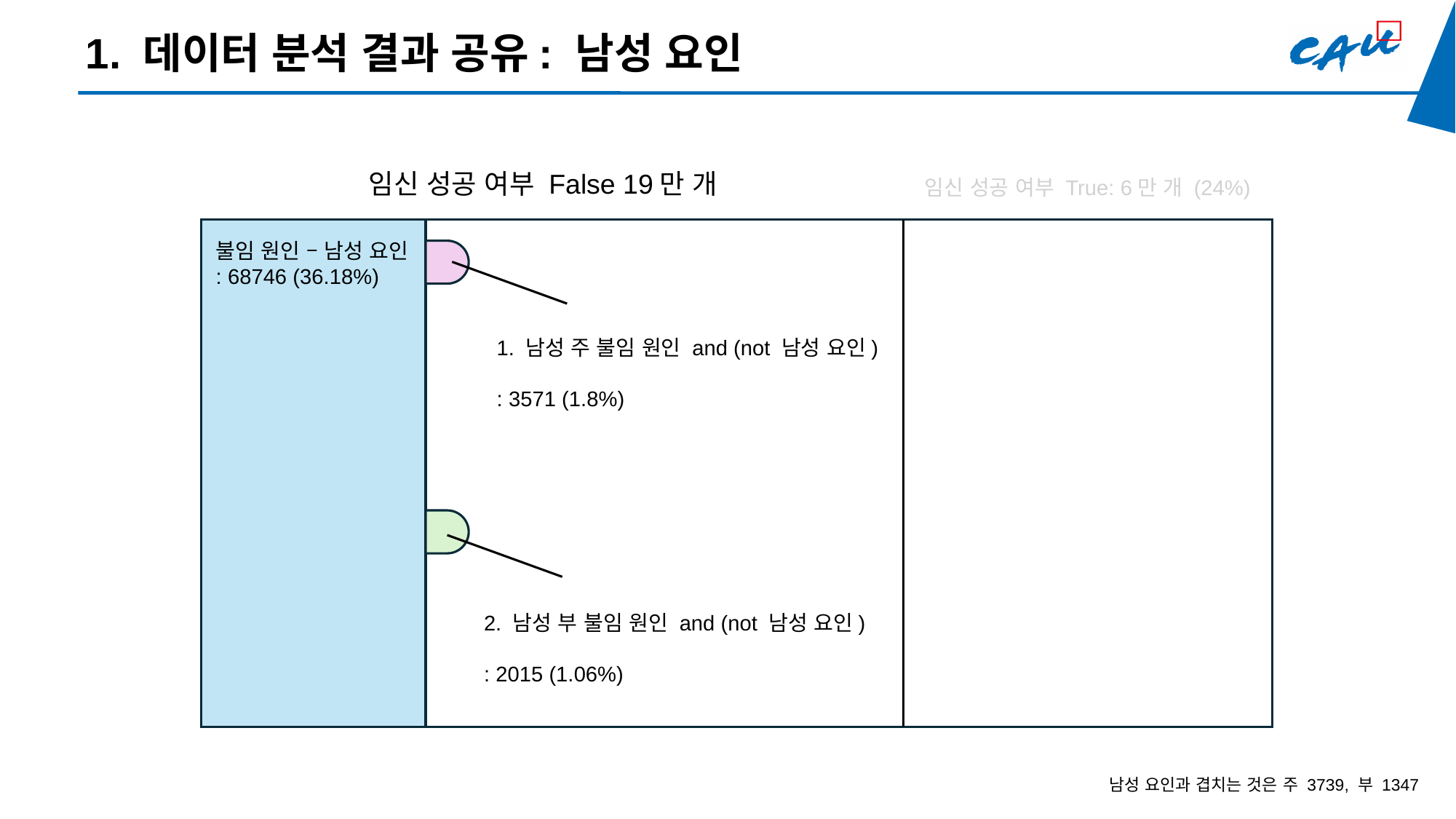

1. 데이터 분석 결과 공유: 남성 요인
임신 성공 여부 False 19만 개
임신 성공 여부 True: 6만 개 (24%)

불임 원인 – 남성 요인
: 68746 (36.18%)

1. 남성 주 불임 원인 and (not 남성 요인)
: 3571 (1.8%)

2. 남성 부 불임 원인 and (not 남성 요인)
: 2015 (1.06%)
남성 요인과 겹치는 것은 주 3739, 부 1347